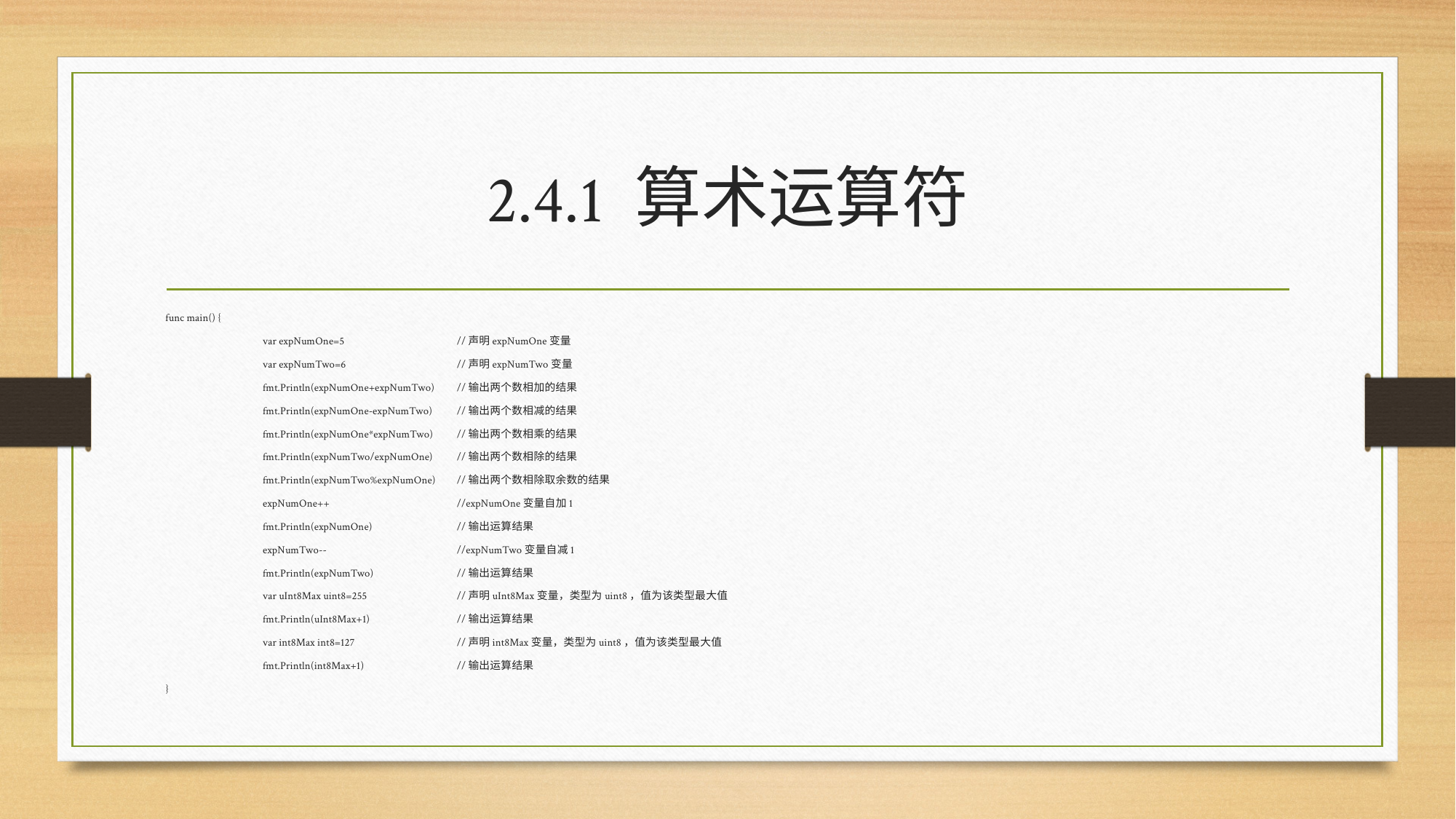

# 2.4.1 算术运算符
func main() {
	var expNumOne=5                      		//声明expNumOne变量
	var expNumTwo=6                      		//声明expNumTwo变量
	fmt.Println(expNumOne+expNumTwo)   	//输出两个数相加的结果
	fmt.Println(expNumOne-expNumTwo)   	//输出两个数相减的结果
	fmt.Println(expNumOne*expNumTwo)   	//输出两个数相乘的结果
	fmt.Println(expNumTwo/expNumOne)   	//输出两个数相除的结果
	fmt.Println(expNumTwo%expNumOne)   	//输出两个数相除取余数的结果
	expNumOne++                         		//expNumOne变量自加1
	fmt.Println(expNumOne)              		//输出运算结果
	expNumTwo--                         		//expNumTwo变量自减1
	fmt.Println(expNumTwo)              		//输出运算结果
	var uInt8Max uint8=255               		//声明uInt8Max变量，类型为uint8，值为该类型最大值
	fmt.Println(uInt8Max+1)             		//输出运算结果
	var int8Max int8=127                 		//声明int8Max变量，类型为uint8，值为该类型最大值
	fmt.Println(int8Max+1)               		//输出运算结果
}